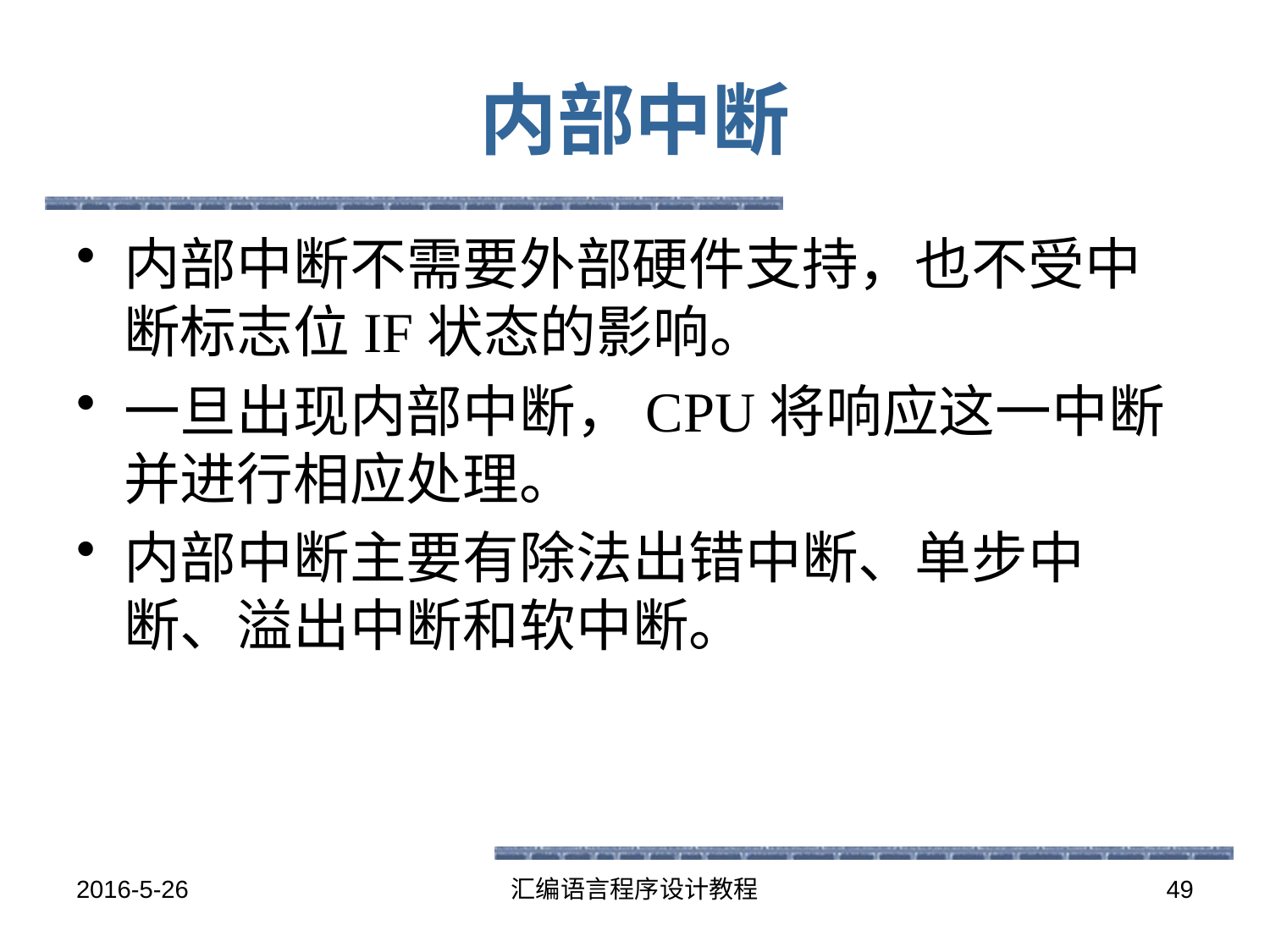

# 内部中断
内部中断不需要外部硬件支持，也不受中断标志位IF状态的影响。
一旦出现内部中断，CPU将响应这一中断并进行相应处理。
内部中断主要有除法出错中断、单步中断、溢出中断和软中断。
2016-5-26
汇编语言程序设计教程
49